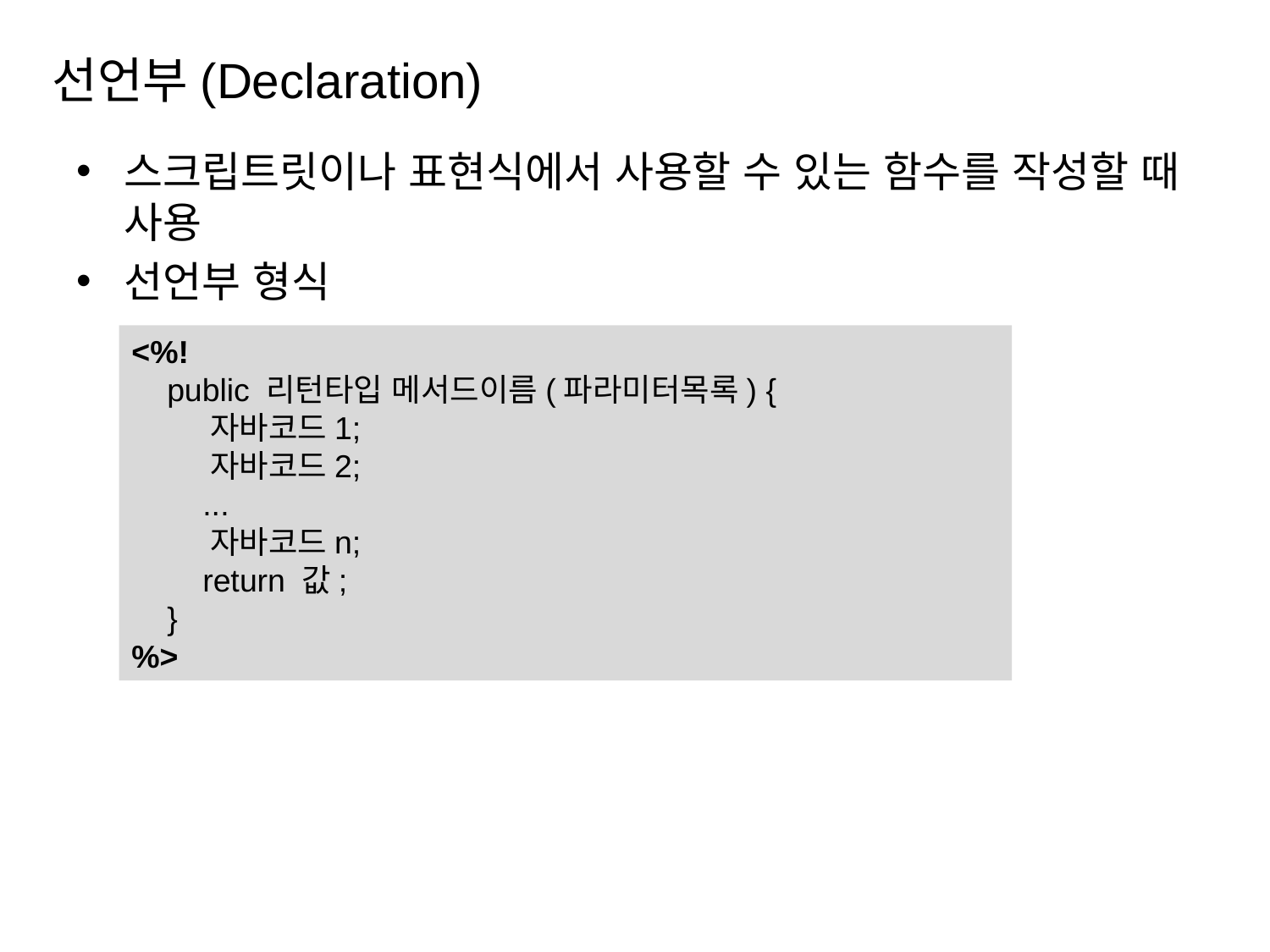

# 선언부(Declaration)
스크립트릿이나 표현식에서 사용할 수 있는 함수를 작성할 때 사용
선언부 형식
<%!
    public 리턴타입 메서드이름(파라미터목록) {
        자바코드1;
        자바코드2;
        ...
        자바코드n;
        return 값;
    }
%>